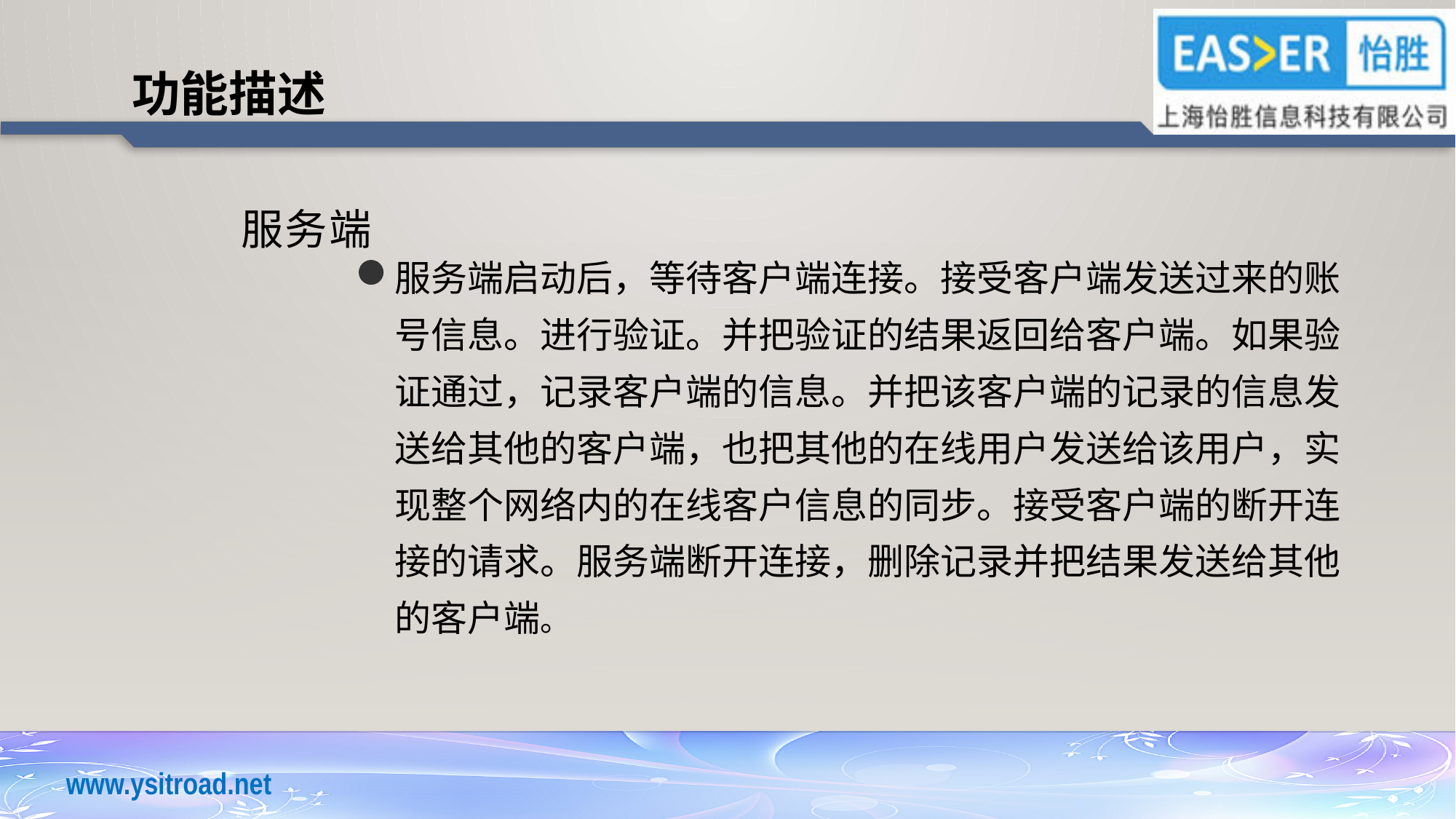

功能描述
服务端
服务端启动后，等待客户端连接。接受客户端发送过来的账号信息。进行验证。并把验证的结果返回给客户端。如果验证通过，记录客户端的信息。并把该客户端的记录的信息发送给其他的客户端，也把其他的在线用户发送给该用户，实现整个网络内的在线客户信息的同步。接受客户端的断开连接的请求。服务端断开连接，删除记录并把结果发送给其他的客户端。